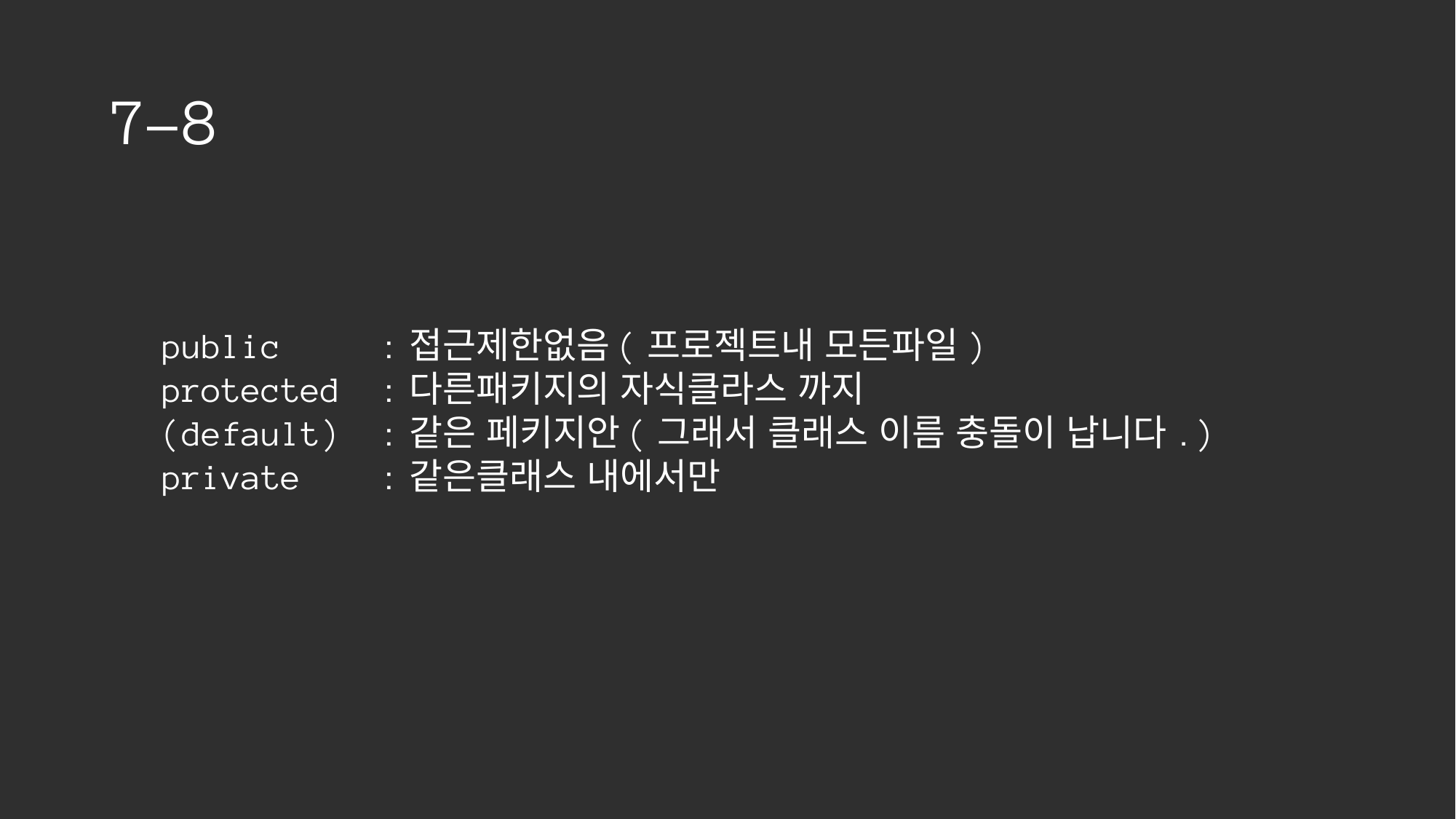

# 7-8
public	:접근제한없음(프로젝트내 모든파일)
protected	:다른패키지의 자식클라스 까지
(default)	:같은 페키지안(그래서 클래스 이름 충돌이 납니다.)
private	:같은클래스 내에서만